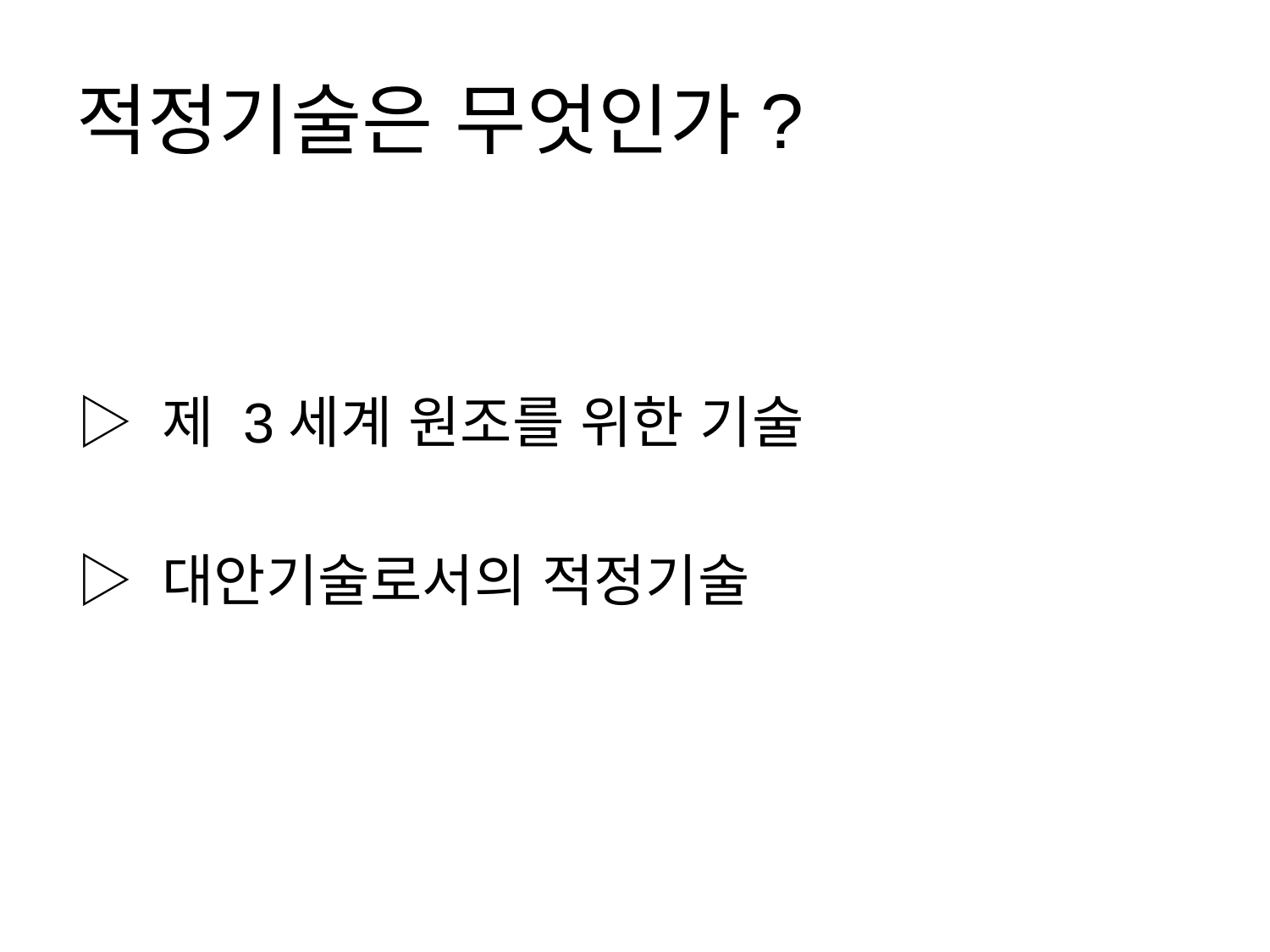

# 적정기술은 무엇인가?

▷ 제 3세계 원조를 위한 기술

▷ 대안기술로서의 적정기술